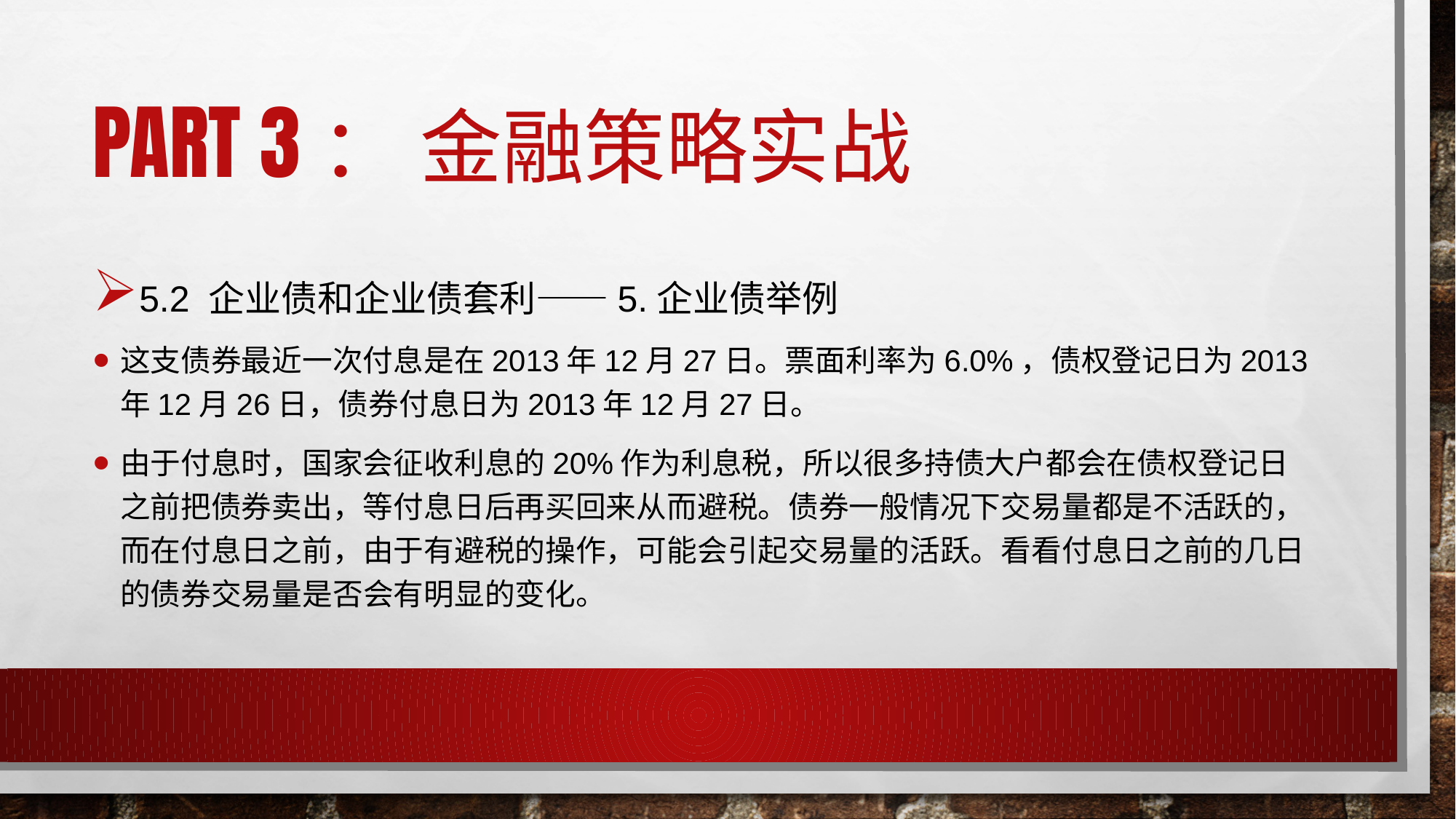

# Part 3： 金融策略实战
5.2 企业债和企业债套利——5.企业债举例
这支债券最近一次付息是在2013年12月27日。票面利率为6.0%，债权登记日为2013年12月26日，债券付息日为2013年12月27日。
由于付息时，国家会征收利息的20%作为利息税，所以很多持债大户都会在债权登记日之前把债券卖出，等付息日后再买回来从而避税。债券一般情况下交易量都是不活跃的，而在付息日之前，由于有避税的操作，可能会引起交易量的活跃。看看付息日之前的几日的债券交易量是否会有明显的变化。